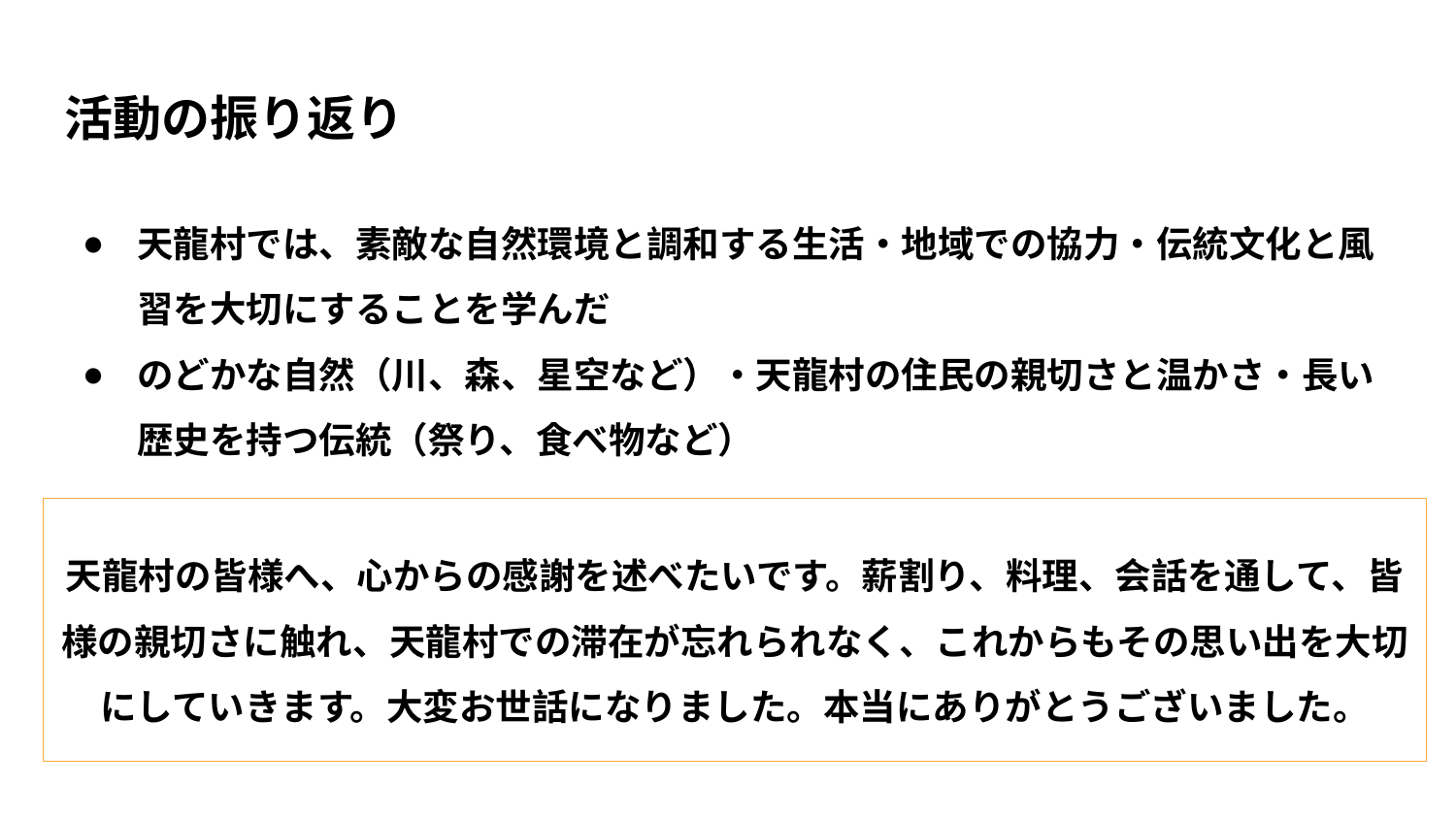

# 活動の振り返り
天龍村では、素敵な自然環境と調和する生活・地域での協力・伝統文化と風習を大切にすることを学んだ
のどかな自然（川、森、星空など）・天龍村の住民の親切さと温かさ・長い歴史を持つ伝統（祭り、食べ物など）
天龍村の皆様へ、心からの感謝を述べたいです。薪割り、料理、会話を通して、皆様の親切さに触れ、天龍村での滞在が忘れられなく、これからもその思い出を大切にしていきます。大変お世話になりました。本当にありがとうございました。